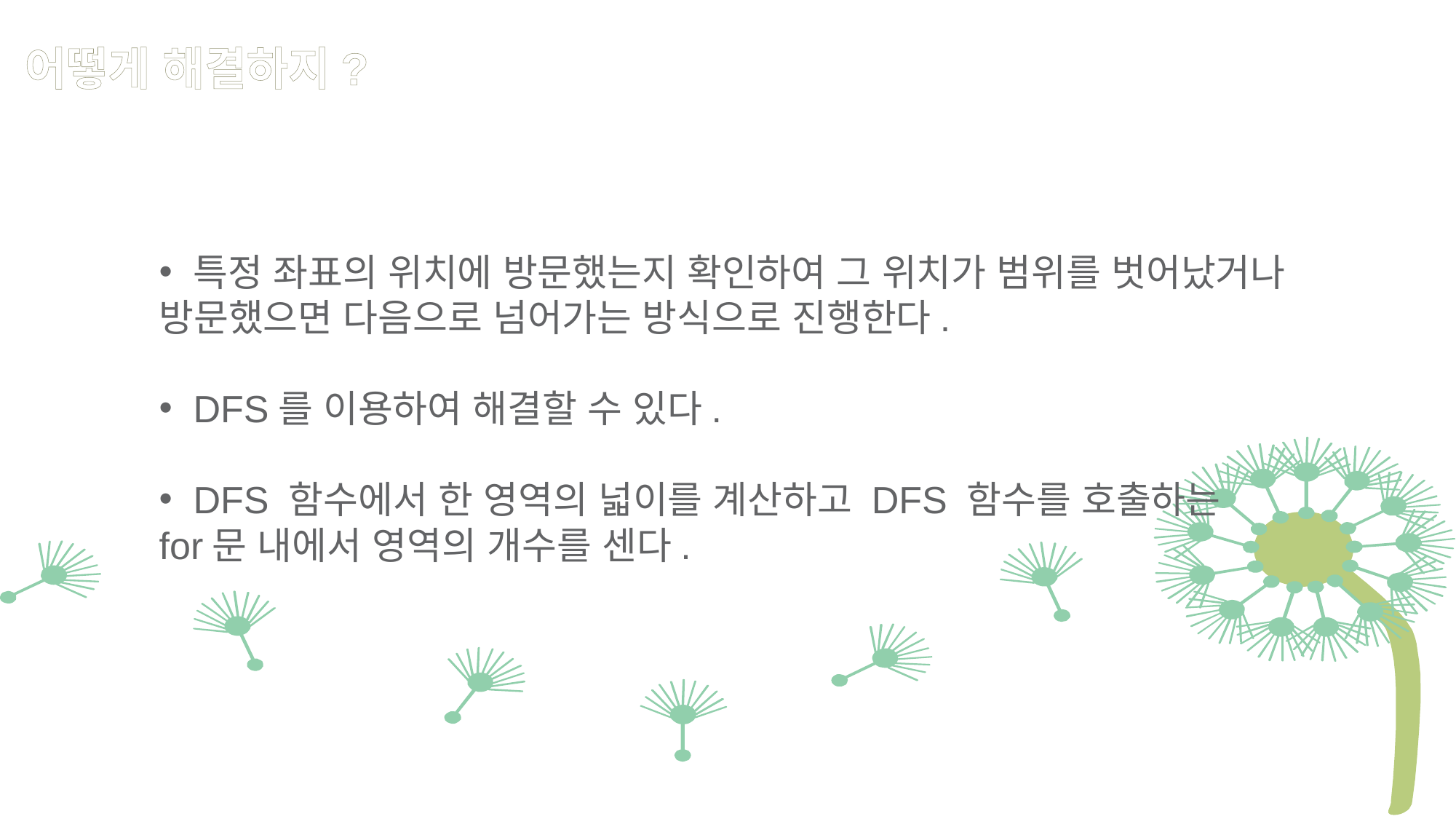

어떻게 해결하지?
특정 좌표의 위치에 방문했는지 확인하여 그 위치가 범위를 벗어났거나
방문했으면 다음으로 넘어가는 방식으로 진행한다.

DFS를 이용하여 해결할 수 있다.

DFS 함수에서 한 영역의 넓이를 계산하고 DFS 함수를 호출하는
for문 내에서 영역의 개수를 센다.